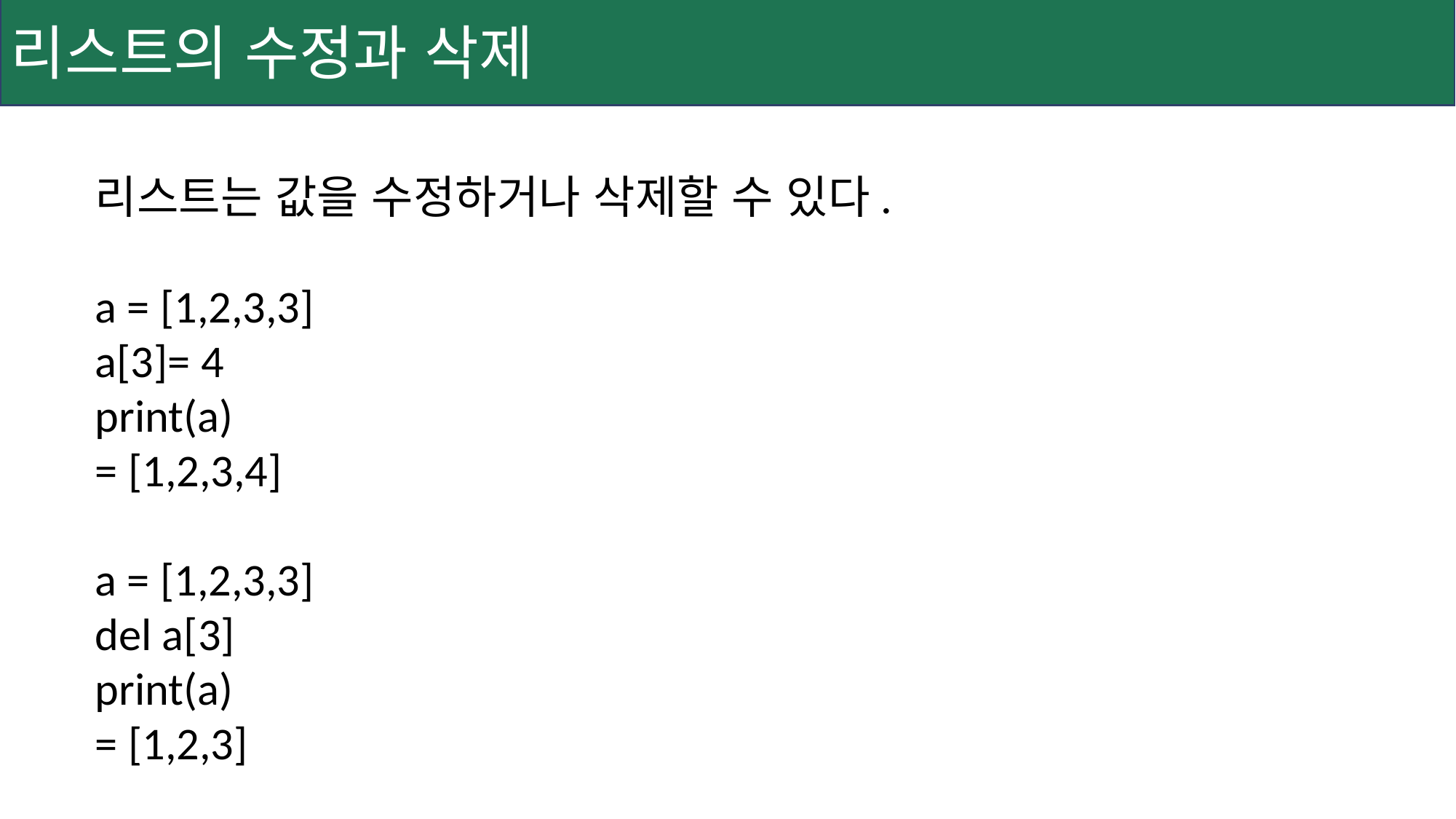

리스트의 수정과 삭제
리스트는 값을 수정하거나 삭제할 수 있다.

a = [1,2,3,3]
a[3]= 4
print(a)
= [1,2,3,4]

a = [1,2,3,3]
del a[3]
print(a)
= [1,2,3]